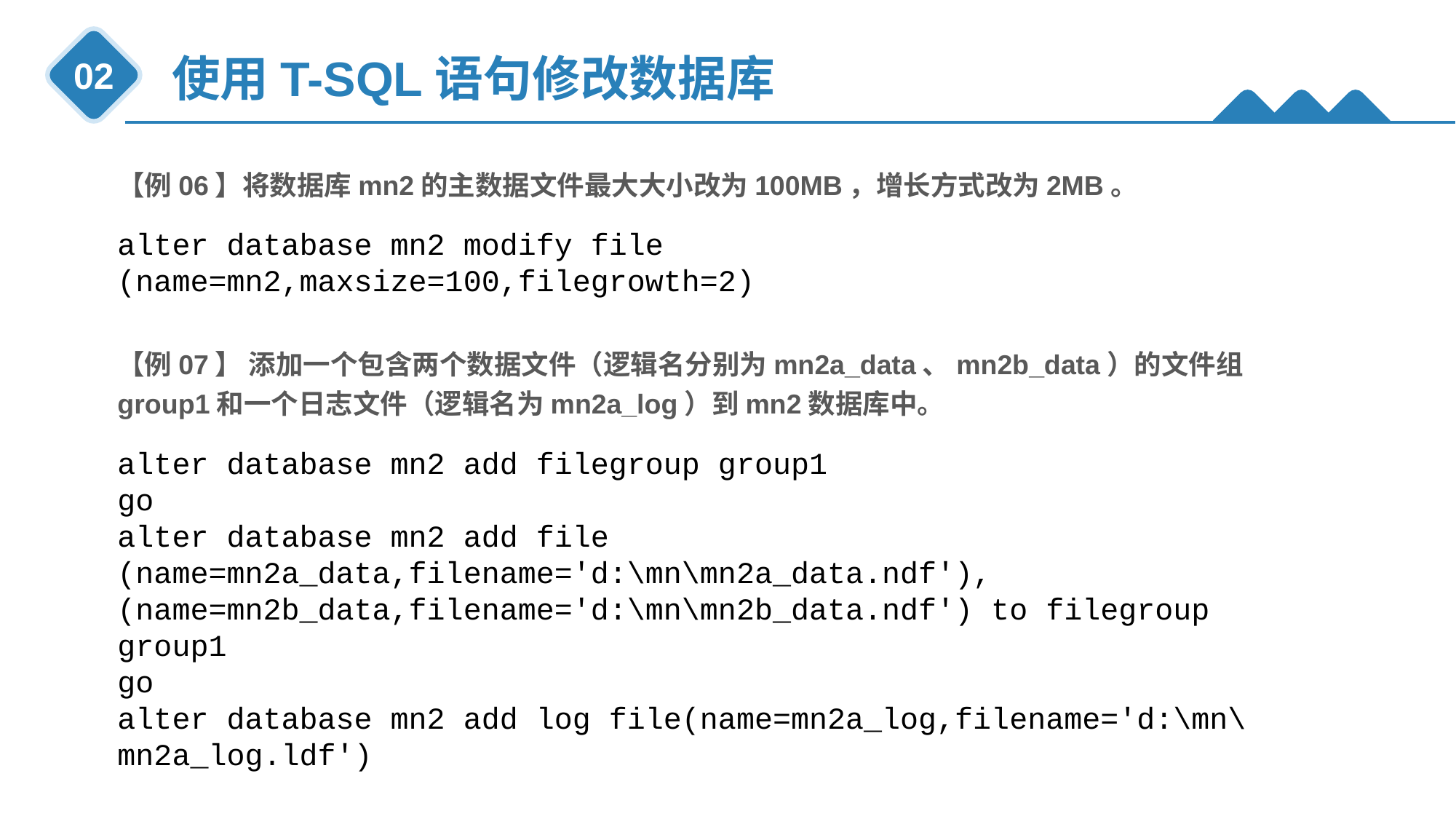

使用T-SQL语句修改数据库
02

【例06】将数据库mn2的主数据文件最大大小改为100MB，增长方式改为2MB。
alter database mn2 modify file (name=mn2,maxsize=100,filegrowth=2)
【例07】 添加一个包含两个数据文件（逻辑名分别为mn2a_data、mn2b_data）的文件组group1和一个日志文件（逻辑名为mn2a_log）到mn2数据库中。
alter database mn2 add filegroup group1
go
alter database mn2 add file
(name=mn2a_data,filename='d:\mn\mn2a_data.ndf'),
(name=mn2b_data,filename='d:\mn\mn2b_data.ndf') to filegroup group1
go
alter database mn2 add log file(name=mn2a_log,filename='d:\mn\mn2a_log.ldf')